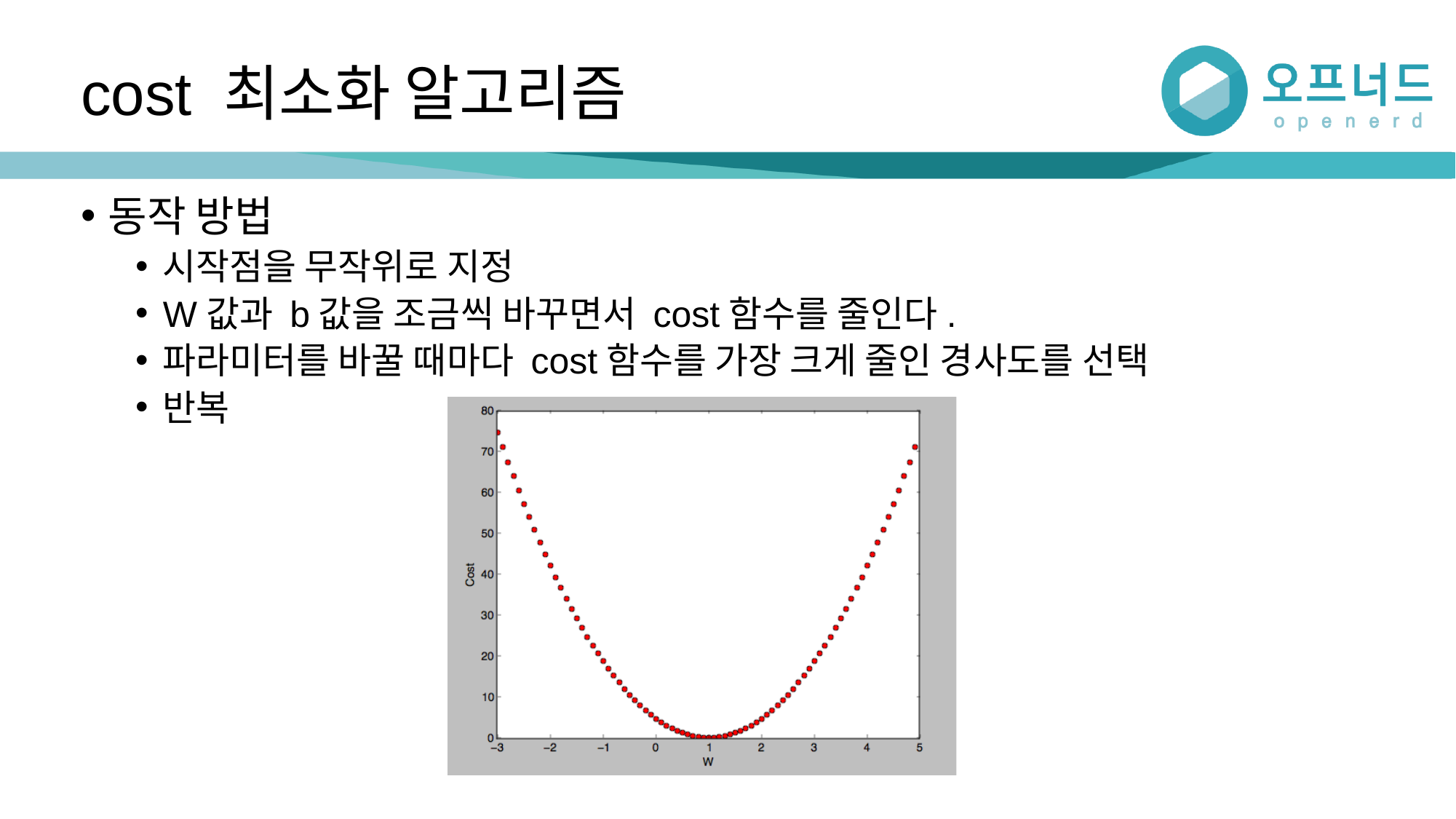

# cost 최소화 알고리즘
동작 방법
시작점을 무작위로 지정
W값과 b값을 조금씩 바꾸면서 cost함수를 줄인다.
파라미터를 바꿀 때마다 cost함수를 가장 크게 줄인 경사도를 선택
반복